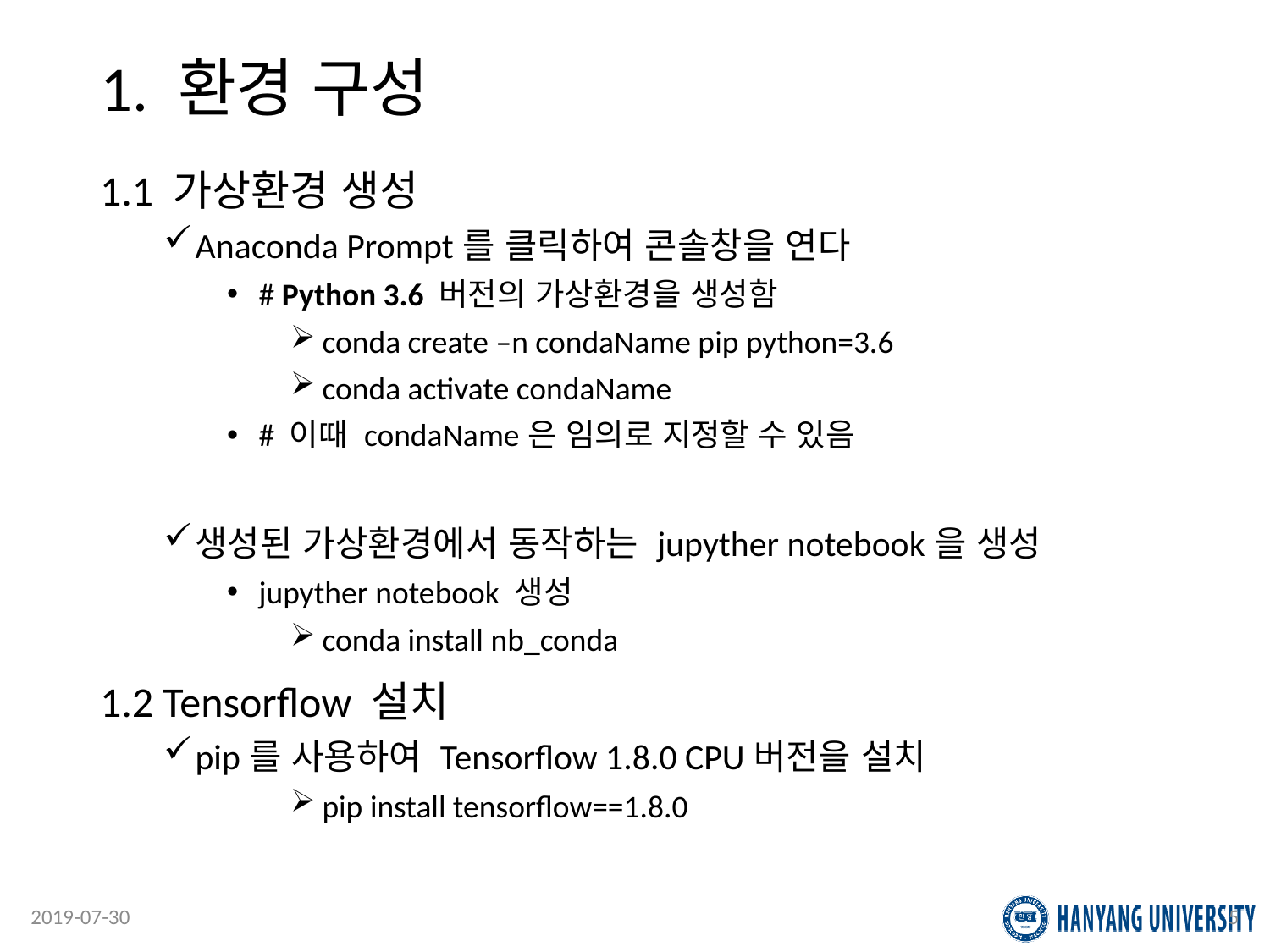

# 1. 환경 구성
1.1 가상환경 생성
Anaconda Prompt를 클릭하여 콘솔창을 연다
# Python 3.6 버전의 가상환경을 생성함
conda create –n condaName pip python=3.6
conda activate condaName
# 이때 condaName은 임의로 지정할 수 있음

생성된 가상환경에서 동작하는 jupyther notebook을 생성
jupyther notebook 생성
conda install nb_conda
1.2 Tensorflow 설치
pip를 사용하여 Tensorflow 1.8.0 CPU버전을 설치
pip install tensorflow==1.8.0

2019-07-30
5